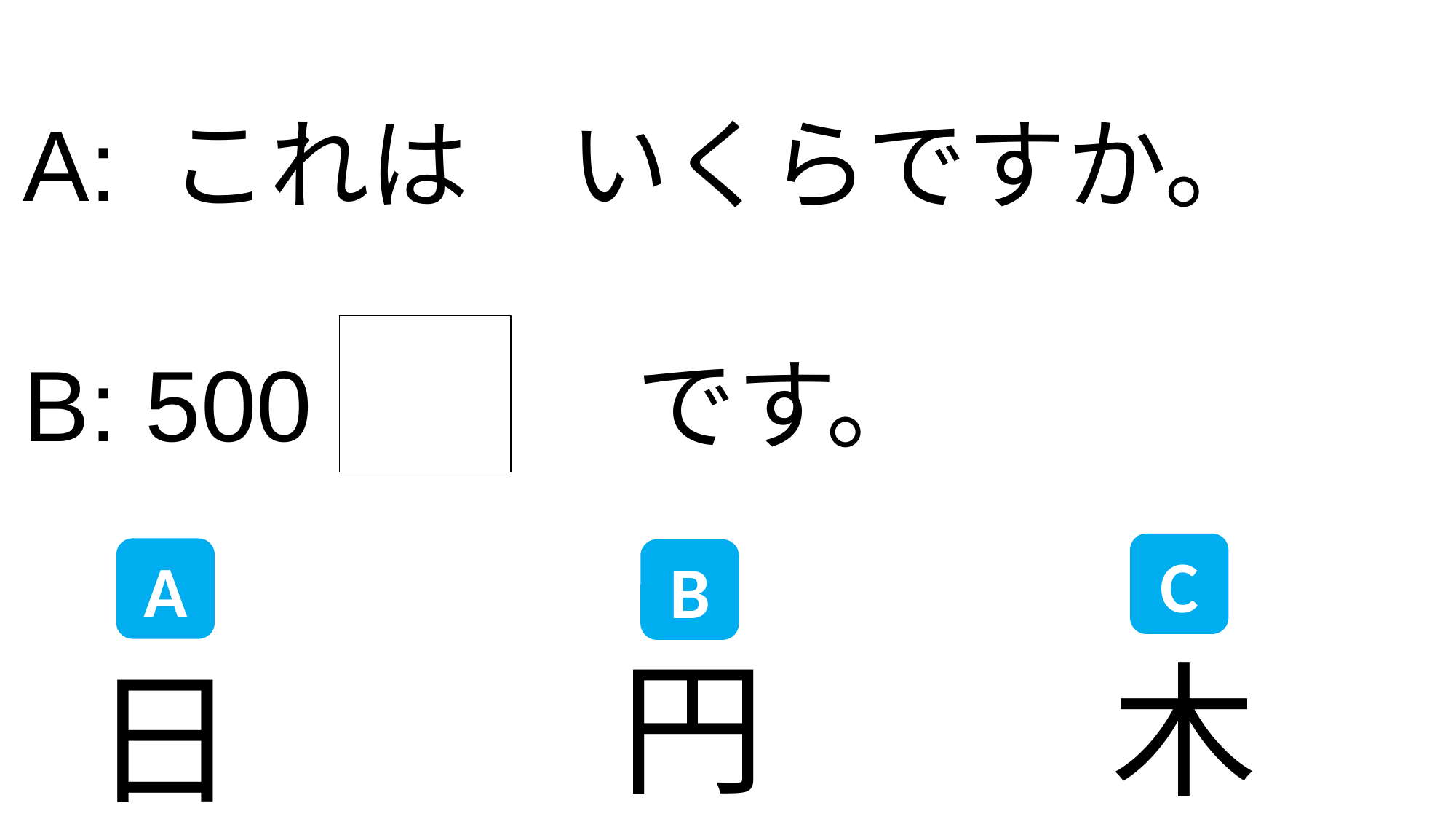

A: これは　いくらですか。

B: 500　　　です。

C
A
B
円
木
日